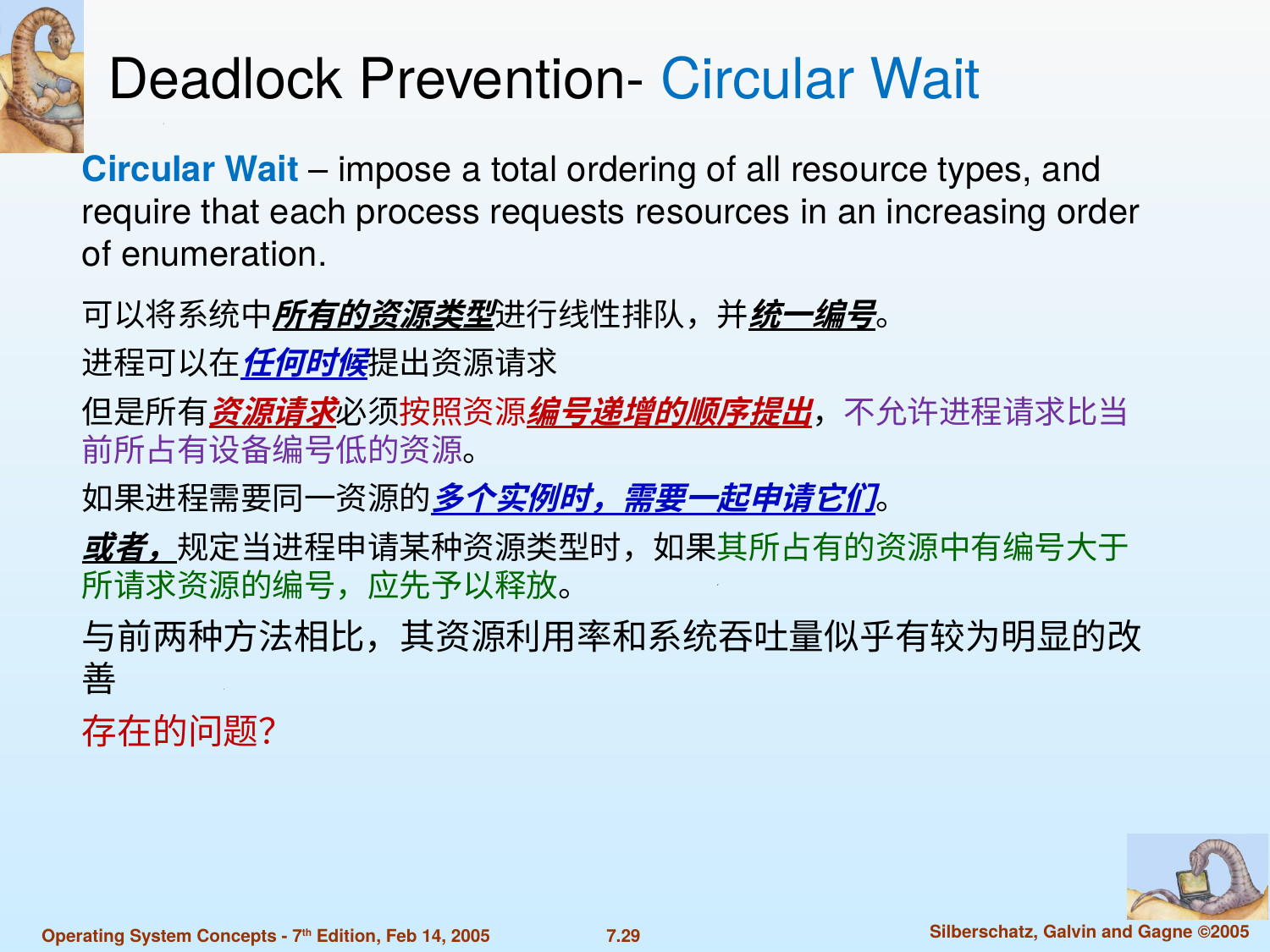

Deadlock Prevention- Circular Wait
Circular Wait – impose a total ordering of all resource types, and require that each process requests resources in an increasing order of enumeration.
可以将系统中所有的资源类型进行线性排队，并统一编号。
进程可以在任何时候提出资源请求
但是所有资源请求必须按照资源编号递增的顺序提出，不允许进程请求比当前所占有设备编号低的资源。
如果进程需要同一资源的多个实例时，需要一起申请它们。
或者，规定当进程申请某种资源类型时，如果其所占有的资源中有编号大于所请求资源的编号，应先予以释放。
与前两种方法相比，其资源利用率和系统吞吐量似乎有较为明显的改善
存在的问题？